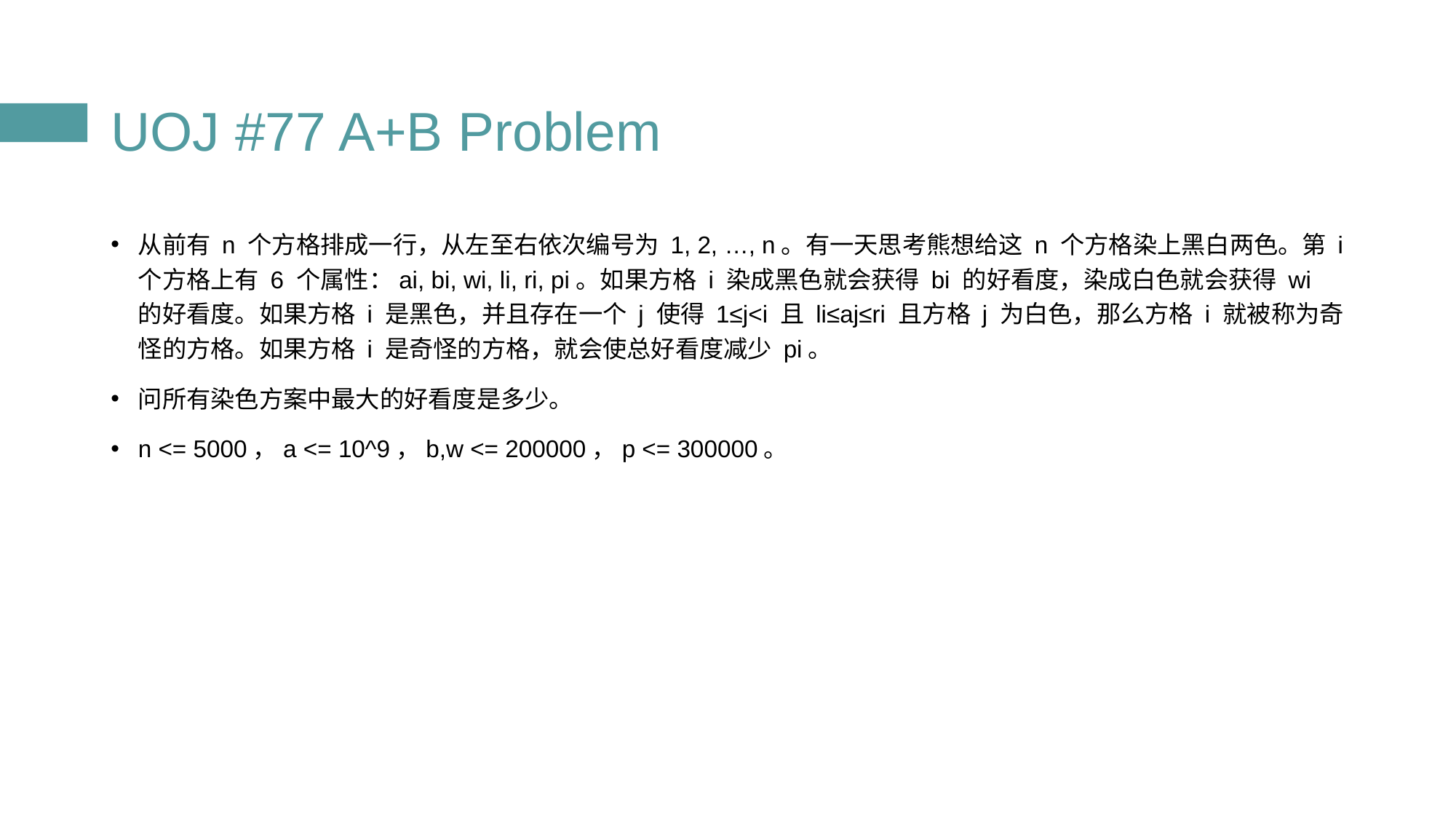

# UOJ #77 A+B Problem
从前有 n 个方格排成一行，从左至右依次编号为 1, 2, …, n。有一天思考熊想给这 n 个方格染上黑白两色。第 i 个方格上有 6 个属性：ai, bi, wi, li, ri, pi。如果方格 i 染成黑色就会获得 bi 的好看度，染成白色就会获得 wi 的好看度。如果方格 i 是黑色，并且存在一个 j 使得 1≤j<i 且 li≤aj≤ri 且方格 j 为白色，那么方格 i 就被称为奇怪的方格。如果方格 i 是奇怪的方格，就会使总好看度减少 pi。
问所有染色方案中最大的好看度是多少。
n <= 5000，a <= 10^9，b,w <= 200000，p <= 300000。